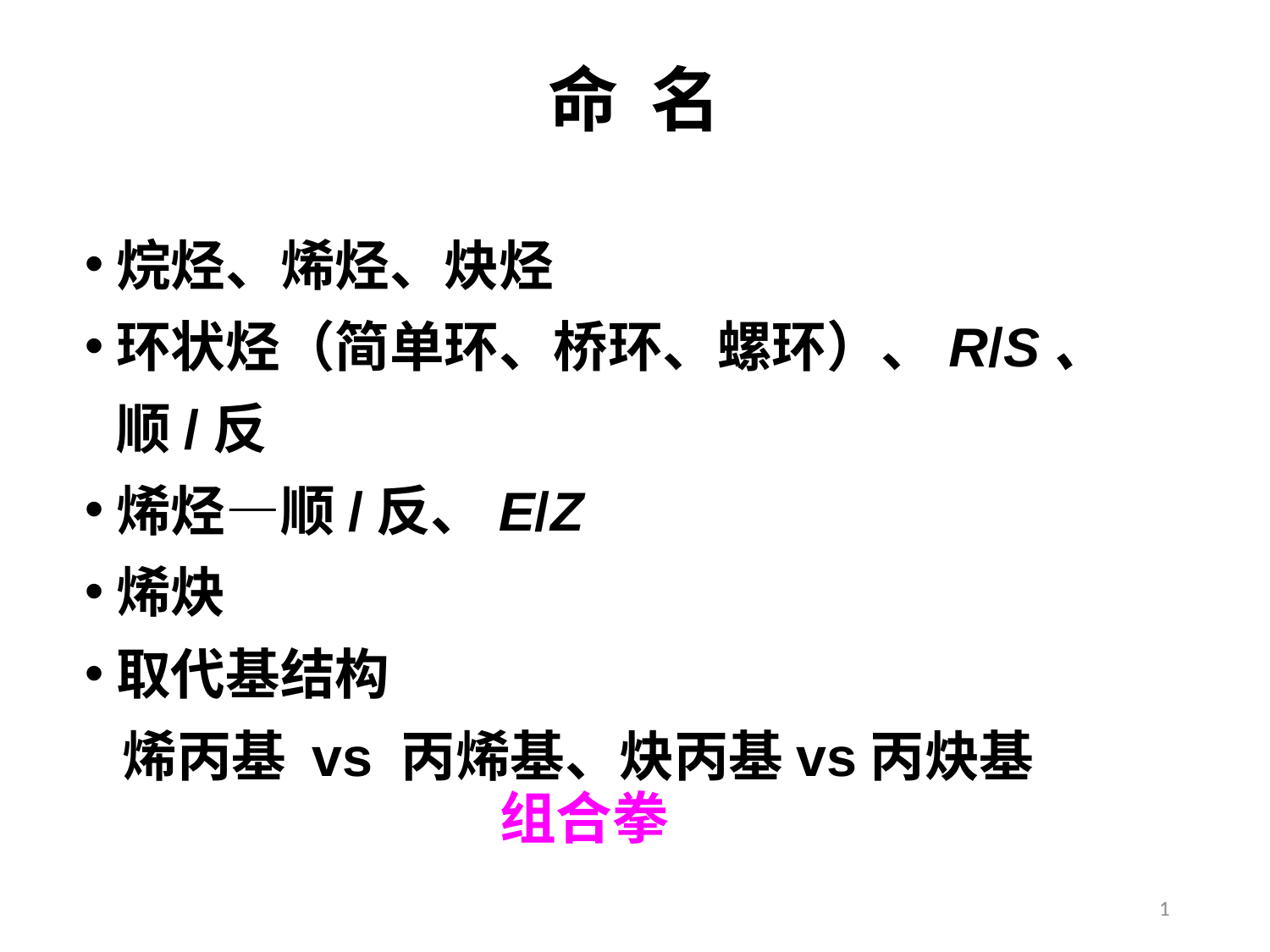

# 命  名
烷烃、烯烃、炔烃
环状烃（简单环、桥环、螺环）、R/S、顺/反
烯烃—顺/反、E/Z
烯炔
取代基结构
  烯丙基 vs 丙烯基、炔丙基vs丙炔基

组合拳
1